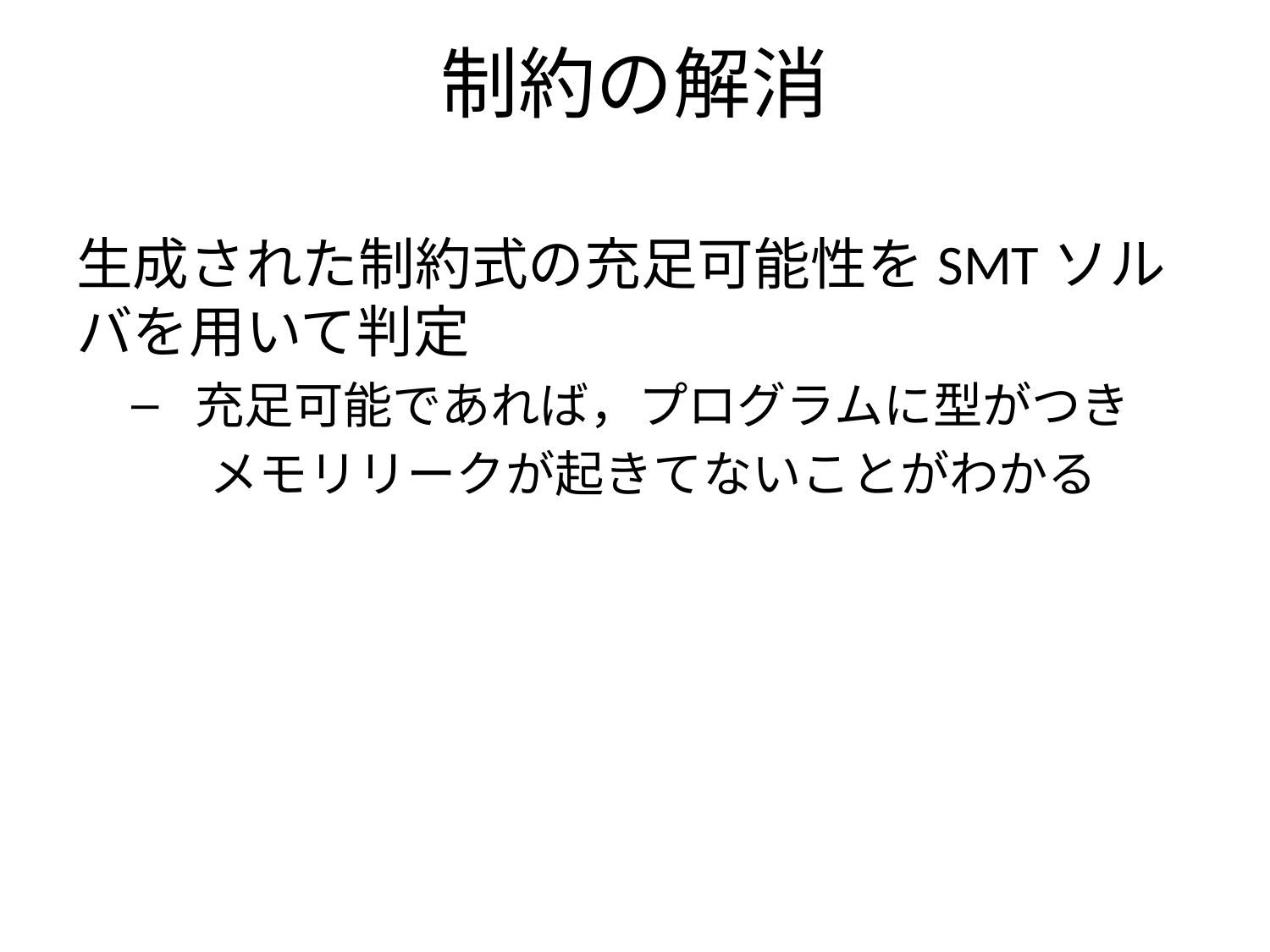

# 制約の解消
生成された制約式の充足可能性をSMTソルバを用いて判定
充足可能であれば，プログラムに型がつき
      メモリリークが起きてないことがわかる